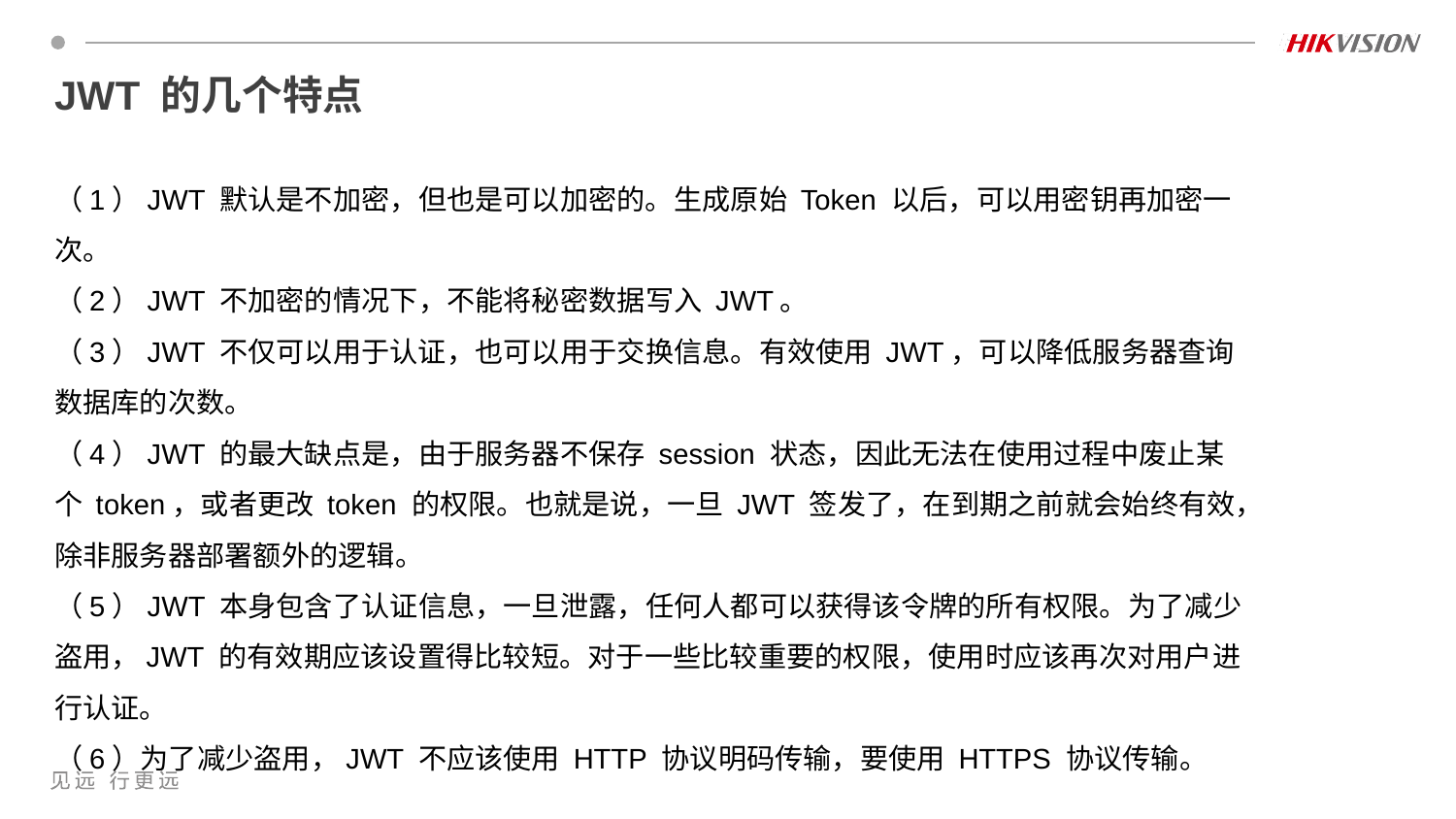

# JWT 的几个特点
（1）JWT 默认是不加密，但也是可以加密的。生成原始 Token 以后，可以用密钥再加密一次。
（2）JWT 不加密的情况下，不能将秘密数据写入 JWT。
（3）JWT 不仅可以用于认证，也可以用于交换信息。有效使用 JWT，可以降低服务器查询数据库的次数。
（4）JWT 的最大缺点是，由于服务器不保存 session 状态，因此无法在使用过程中废止某个 token，或者更改 token 的权限。也就是说，一旦 JWT 签发了，在到期之前就会始终有效，除非服务器部署额外的逻辑。
（5）JWT 本身包含了认证信息，一旦泄露，任何人都可以获得该令牌的所有权限。为了减少盗用，JWT 的有效期应该设置得比较短。对于一些比较重要的权限，使用时应该再次对用户进行认证。
（6）为了减少盗用，JWT 不应该使用 HTTP 协议明码传输，要使用 HTTPS 协议传输。